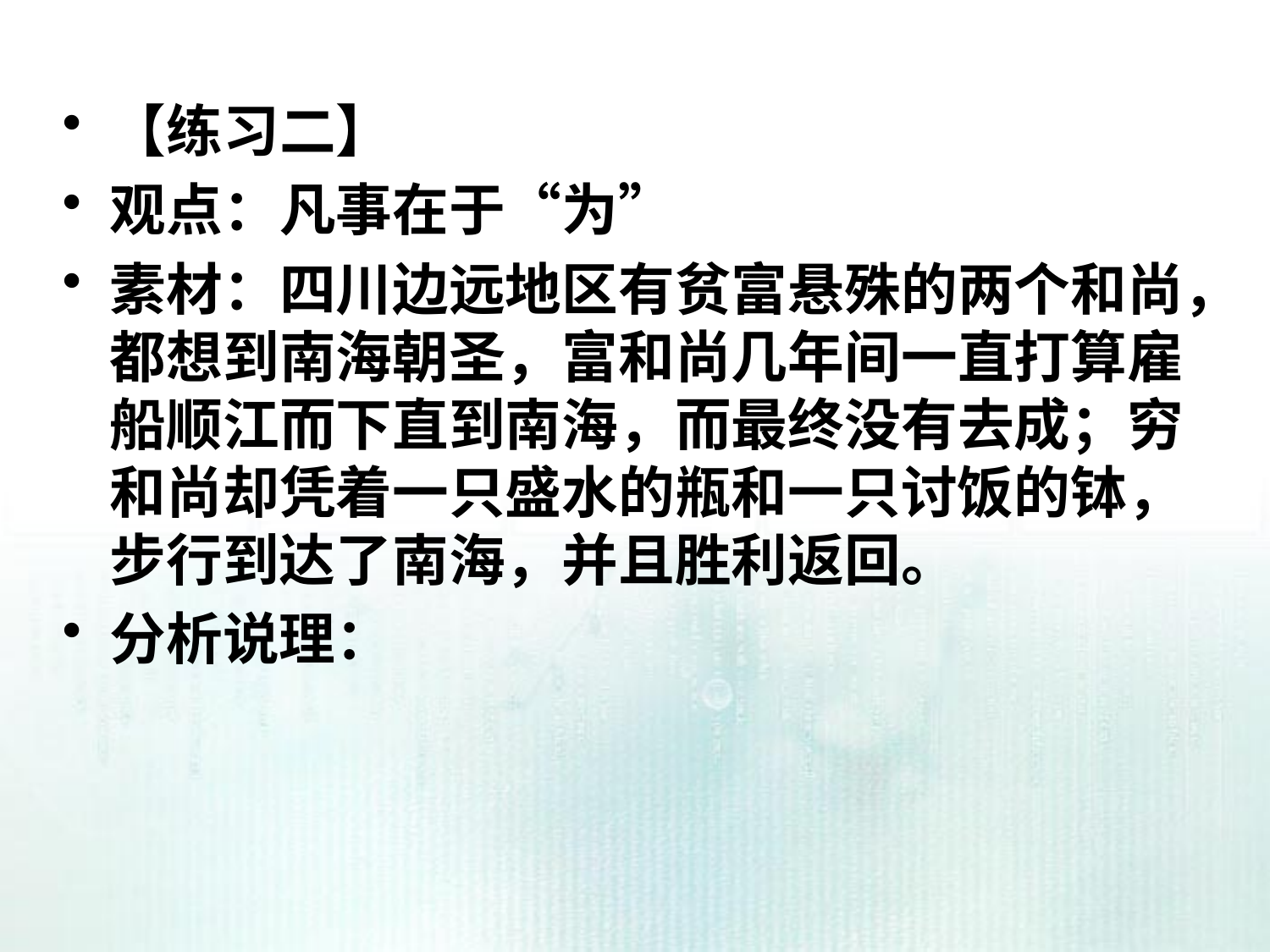

#
【练习二】
观点：凡事在于“为”
素材：四川边远地区有贫富悬殊的两个和尚，都想到南海朝圣，富和尚几年间一直打算雇船顺江而下直到南海，而最终没有去成；穷和尚却凭着一只盛水的瓶和一只讨饭的钵，步行到达了南海，并且胜利返回。
分析说理：